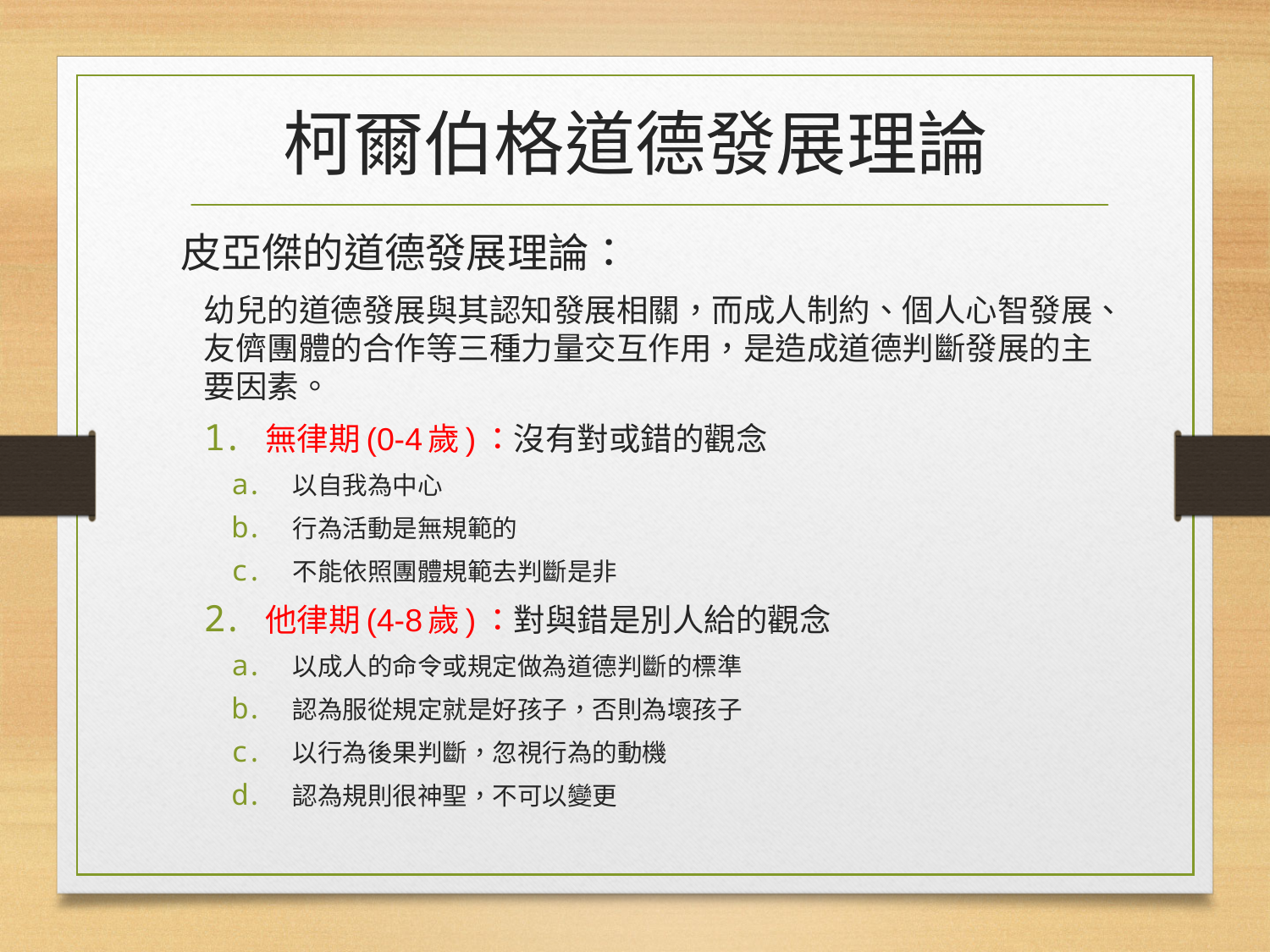

# 柯爾伯格道德發展理論
皮亞傑的道德發展理論：
幼兒的道德發展與其認知發展相關，而成人制約、個人心智發展、友儕團體的合作等三種力量交互作用，是造成道德判斷發展的主要因素。
無律期(0-4歲)：沒有對或錯的觀念
以自我為中心
行為活動是無規範的
不能依照團體規範去判斷是非
他律期(4-8歲)：對與錯是別人給的觀念
以成人的命令或規定做為道德判斷的標準
認為服從規定就是好孩子，否則為壞孩子
以行為後果判斷，忽視行為的動機
認為規則很神聖，不可以變更